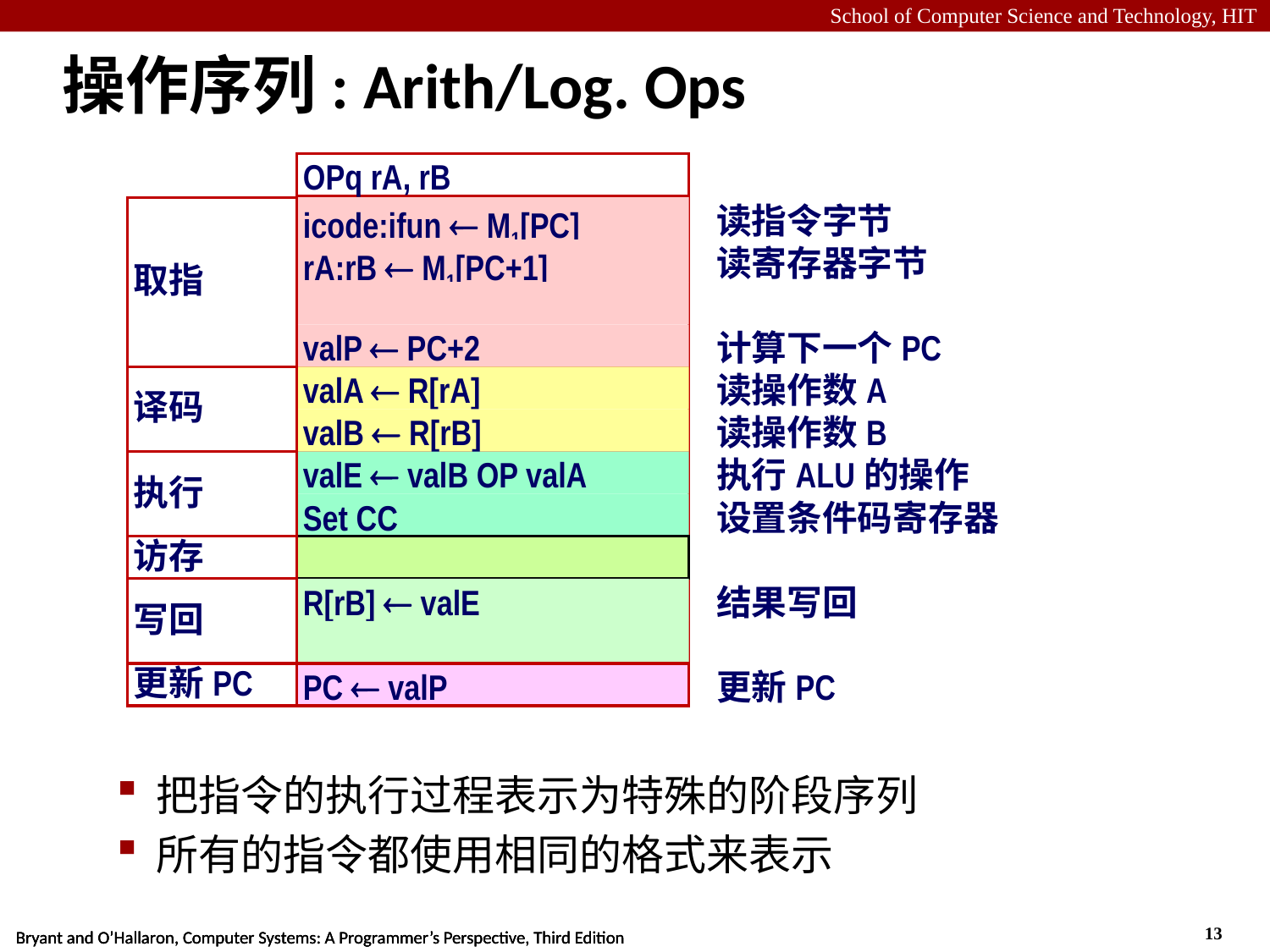

# 操作序列: Arith/Log. Ops
OPq rA, rB
取指

icode:ifun ← M1[PC]
读指令字节
rA:rB ← M1[PC+1]
读寄存器字节

valP ← PC+2
计算下一个PC
译码

valA ← R[rA]
读操作数A
valB ← R[rB]
读操作数B
执行

valE ← valB OP valA
执行ALU的操作
Set CC
设置条件码寄存器
访存

写回

R[rB] ← valE
结果写回

PC ← valP
更新PC
更新PC
把指令的执行过程表示为特殊的阶段序列
所有的指令都使用相同的格式来表示